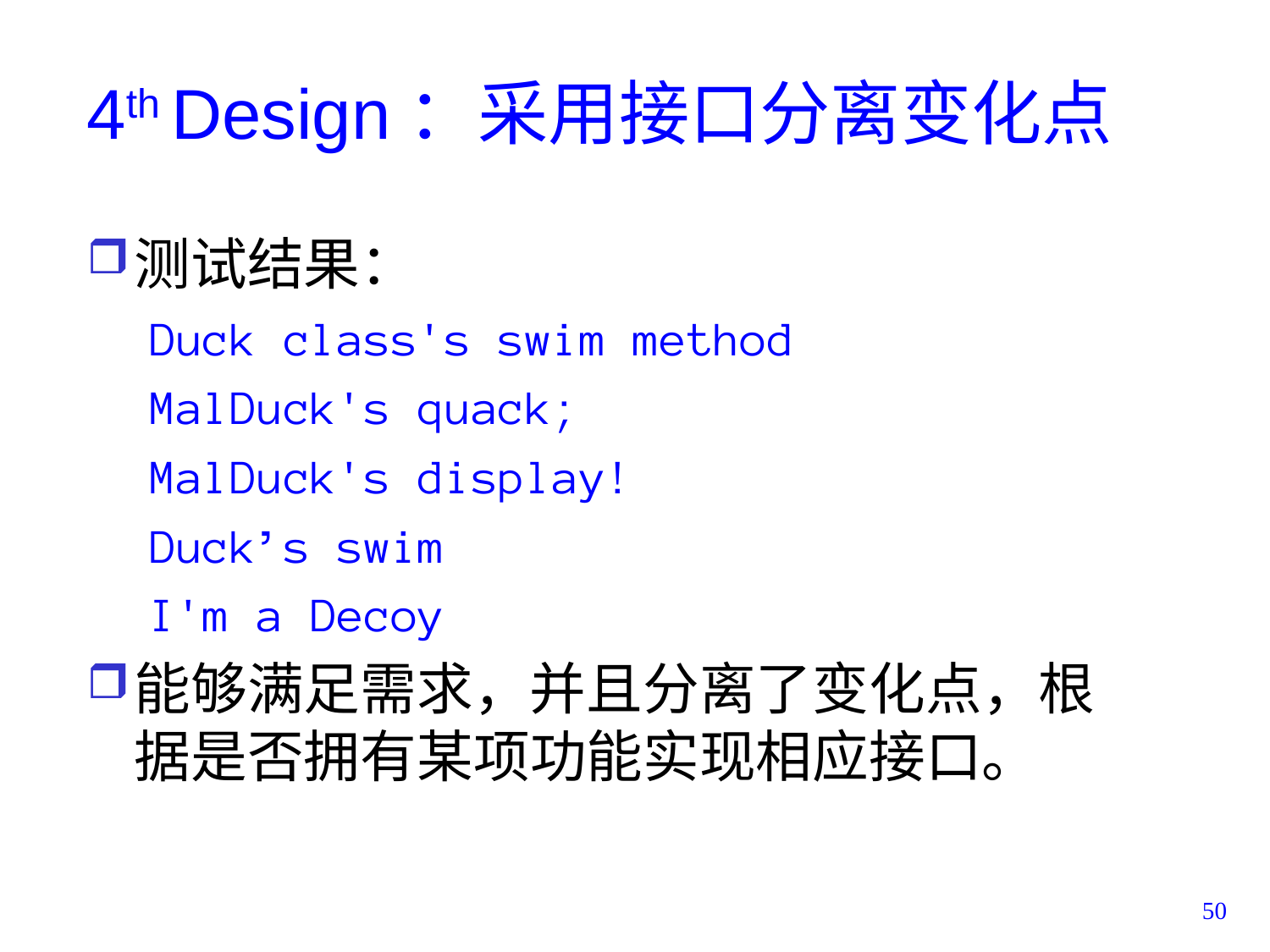

# 4th Design：采用接口分离变化点
测试结果：
Duck class's swim method
MalDuck's quack;
MalDuck's display!
Duck’s swim
I'm a Decoy
能够满足需求，并且分离了变化点，根据是否拥有某项功能实现相应接口。

50